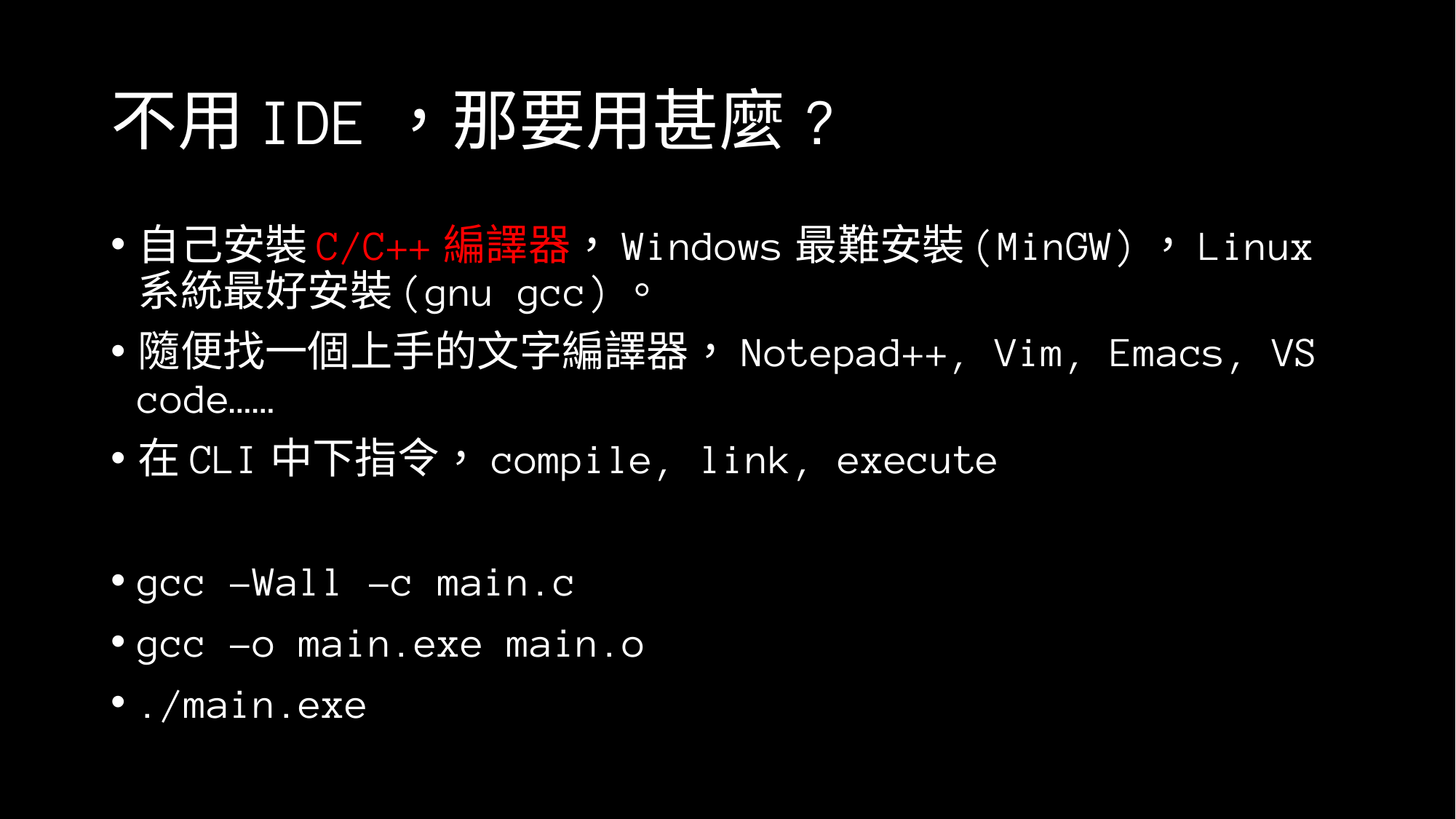

# 不用IDE，那要用甚麼?
自己安裝C/C++編譯器，Windows最難安裝(MinGW)，Linux系統最好安裝(gnu gcc)。
隨便找一個上手的文字編譯器，Notepad++, Vim, Emacs, VS code……
在CLI中下指令，compile, link, execute

gcc -Wall -c main.c
gcc -o main.exe main.o
./main.exe